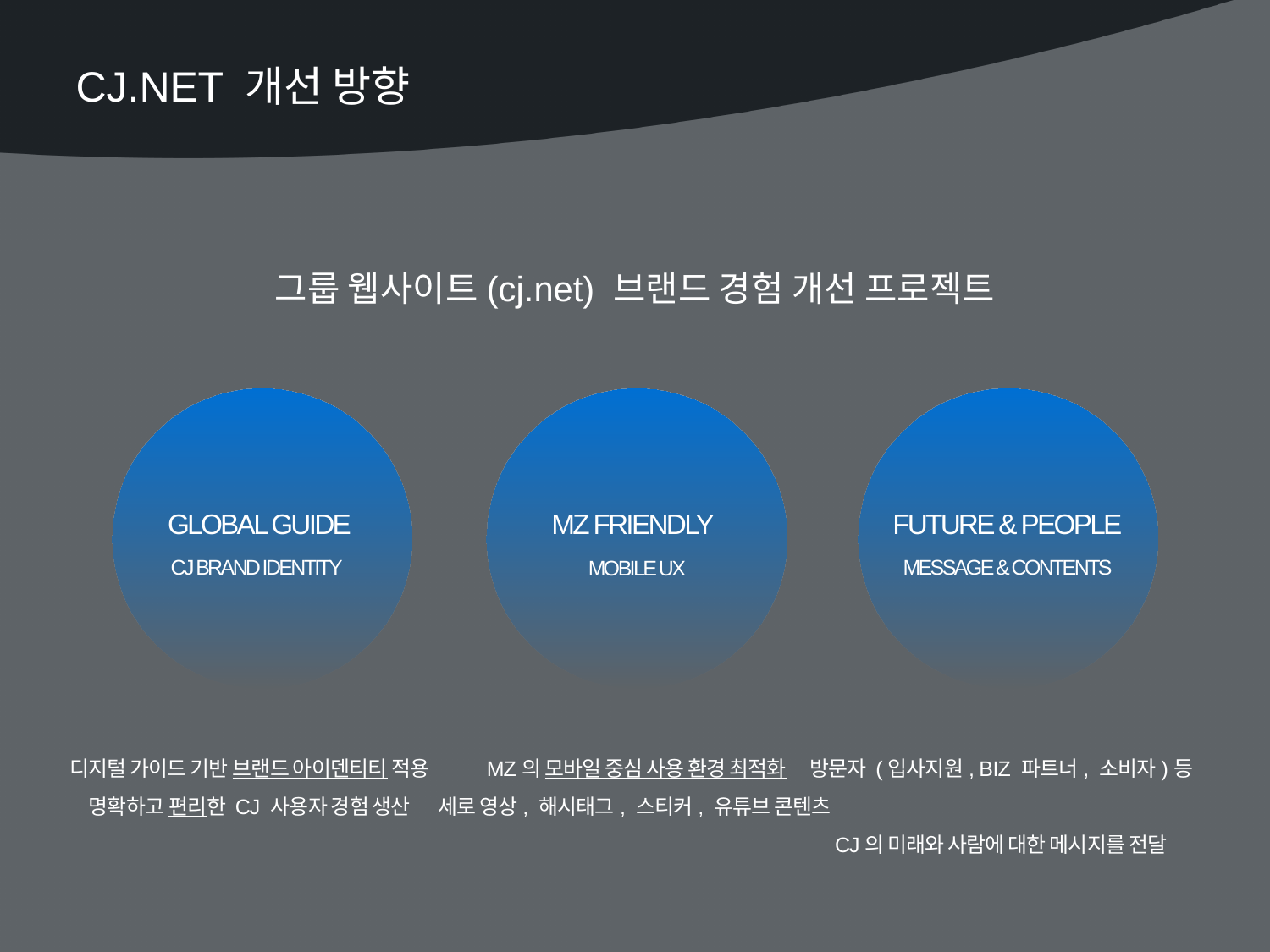

CJ.NET 개선 방향
그룹 웹사이트(cj.net) 브랜드 경험 개선 프로젝트

GLOBAL GUIDE
MZ FRIENDLY
FUTURE & PEOPLE
CJ BRAND IDENTITY
MESSAGE & CONTENTS
MOBILE UX
디지털 가이드 기반 브랜드 아이덴티티 적용
명확하고 편리한 CJ 사용자 경험 생산
MZ의 모바일 중심 사용 환경 최적화
세로 영상, 해시태그, 스티커, 유튜브 콘텐츠
방문자 (입사지원, BIZ 파트너, 소비자)등
CJ의 미래와 사람에 대한 메시지를 전달